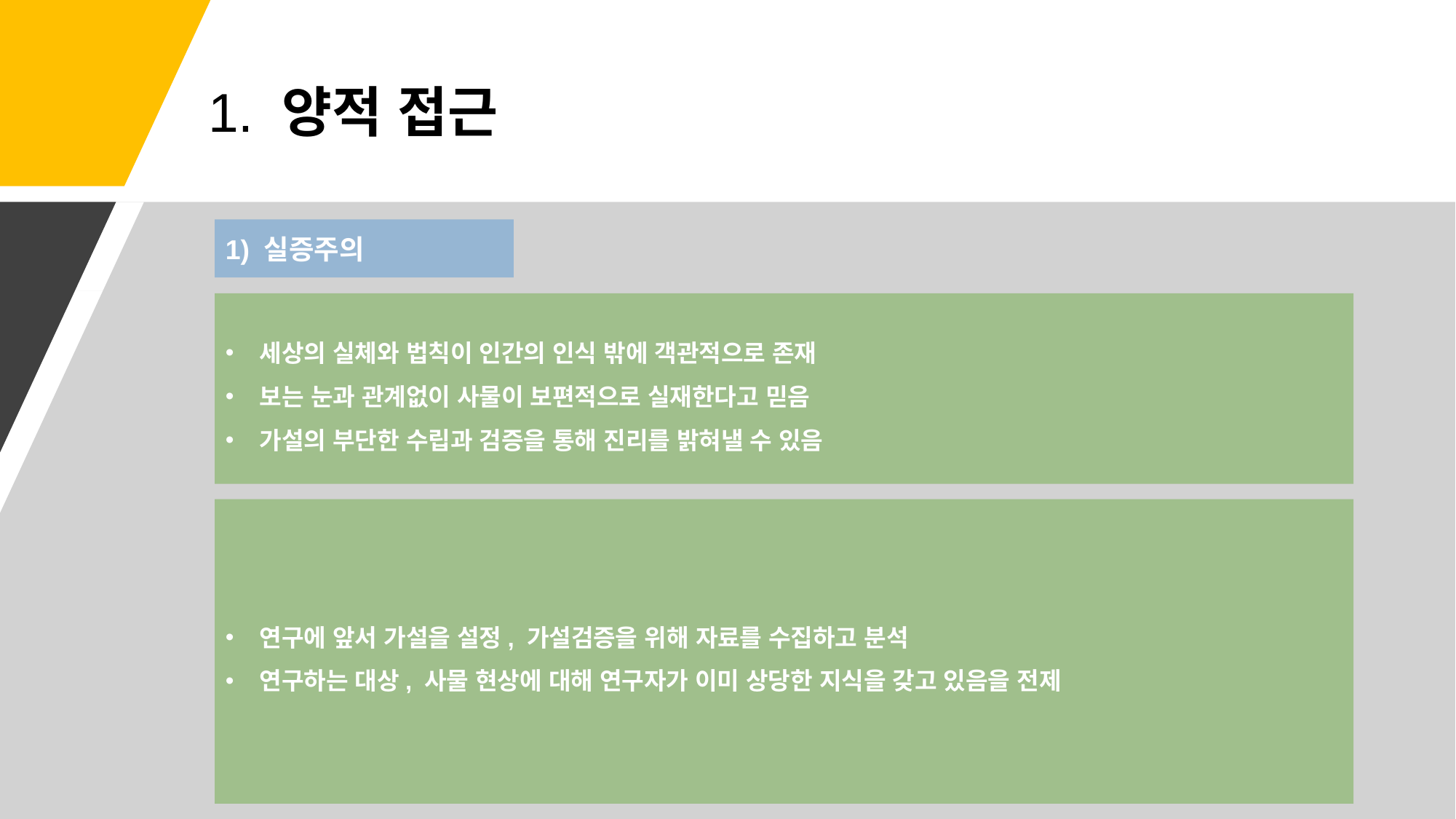

# 1. 양적 접근

1) 실증주의
세상의 실체와 법칙이 인간의 인식 밖에 객관적으로 존재
보는 눈과 관계없이 사물이 보편적으로 실재한다고 믿음
가설의 부단한 수립과 검증을 통해 진리를 밝혀낼 수 있음
연구에 앞서 가설을 설정, 가설검증을 위해 자료를 수집하고 분석
연구하는 대상, 사물 현상에 대해 연구자가 이미 상당한 지식을 갖고 있음을 전제